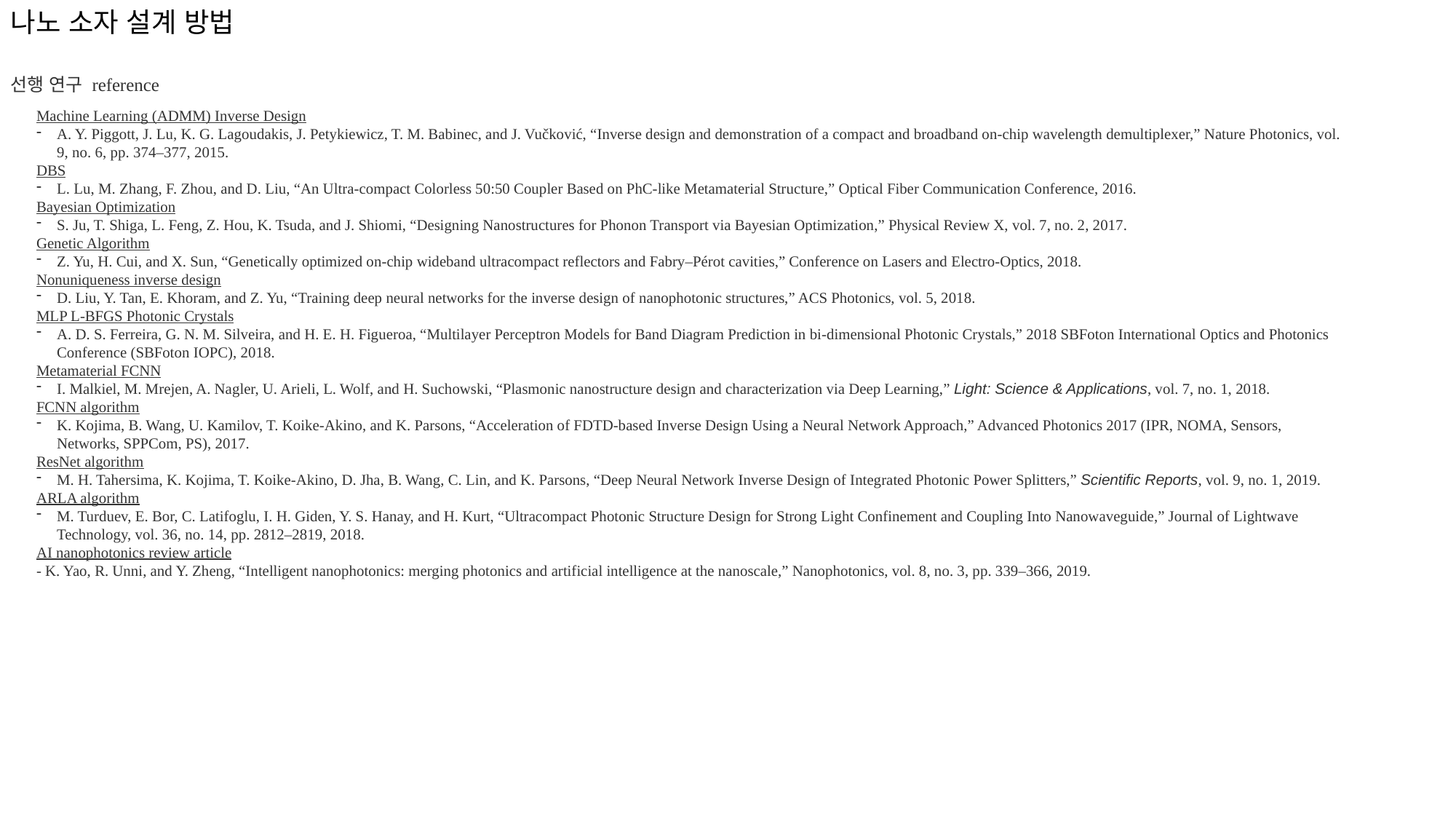

나노 소자 설계 방법
선행 연구 reference
Machine Learning (ADMM) Inverse Design
A. Y. Piggott, J. Lu, K. G. Lagoudakis, J. Petykiewicz, T. M. Babinec, and J. Vučković, “Inverse design and demonstration of a compact and broadband on-chip wavelength demultiplexer,” Nature Photonics, vol. 9, no. 6, pp. 374–377, 2015.
DBS
L. Lu, M. Zhang, F. Zhou, and D. Liu, “An Ultra-compact Colorless 50:50 Coupler Based on PhC-like Metamaterial Structure,” Optical Fiber Communication Conference, 2016.
Bayesian Optimization
S. Ju, T. Shiga, L. Feng, Z. Hou, K. Tsuda, and J. Shiomi, “Designing Nanostructures for Phonon Transport via Bayesian Optimization,” Physical Review X, vol. 7, no. 2, 2017.
Genetic Algorithm
Z. Yu, H. Cui, and X. Sun, “Genetically optimized on-chip wideband ultracompact reflectors and Fabry–Pérot cavities,” Conference on Lasers and Electro-Optics, 2018.
Nonuniqueness inverse design
D. Liu, Y. Tan, E. Khoram, and Z. Yu, “Training deep neural networks for the inverse design of nanophotonic structures,” ACS Photonics, vol. 5, 2018.
MLP L-BFGS Photonic Crystals
A. D. S. Ferreira, G. N. M. Silveira, and H. E. H. Figueroa, “Multilayer Perceptron Models for Band Diagram Prediction in bi-dimensional Photonic Crystals,” 2018 SBFoton International Optics and Photonics Conference (SBFoton IOPC), 2018.
Metamaterial FCNN
I. Malkiel, M. Mrejen, A. Nagler, U. Arieli, L. Wolf, and H. Suchowski, “Plasmonic nanostructure design and characterization via Deep Learning,” Light: Science & Applications, vol. 7, no. 1, 2018.
FCNN algorithm
K. Kojima, B. Wang, U. Kamilov, T. Koike-Akino, and K. Parsons, “Acceleration of FDTD-based Inverse Design Using a Neural Network Approach,” Advanced Photonics 2017 (IPR, NOMA, Sensors, Networks, SPPCom, PS), 2017.
ResNet algorithm
M. H. Tahersima, K. Kojima, T. Koike-Akino, D. Jha, B. Wang, C. Lin, and K. Parsons, “Deep Neural Network Inverse Design of Integrated Photonic Power Splitters,” Scientific Reports, vol. 9, no. 1, 2019.
ARLA algorithm
M. Turduev, E. Bor, C. Latifoglu, I. H. Giden, Y. S. Hanay, and H. Kurt, “Ultracompact Photonic Structure Design for Strong Light Confinement and Coupling Into Nanowaveguide,” Journal of Lightwave Technology, vol. 36, no. 14, pp. 2812–2819, 2018.
AI nanophotonics review article
- K. Yao, R. Unni, and Y. Zheng, “Intelligent nanophotonics: merging photonics and artificial intelligence at the nanoscale,” Nanophotonics, vol. 8, no. 3, pp. 339–366, 2019.